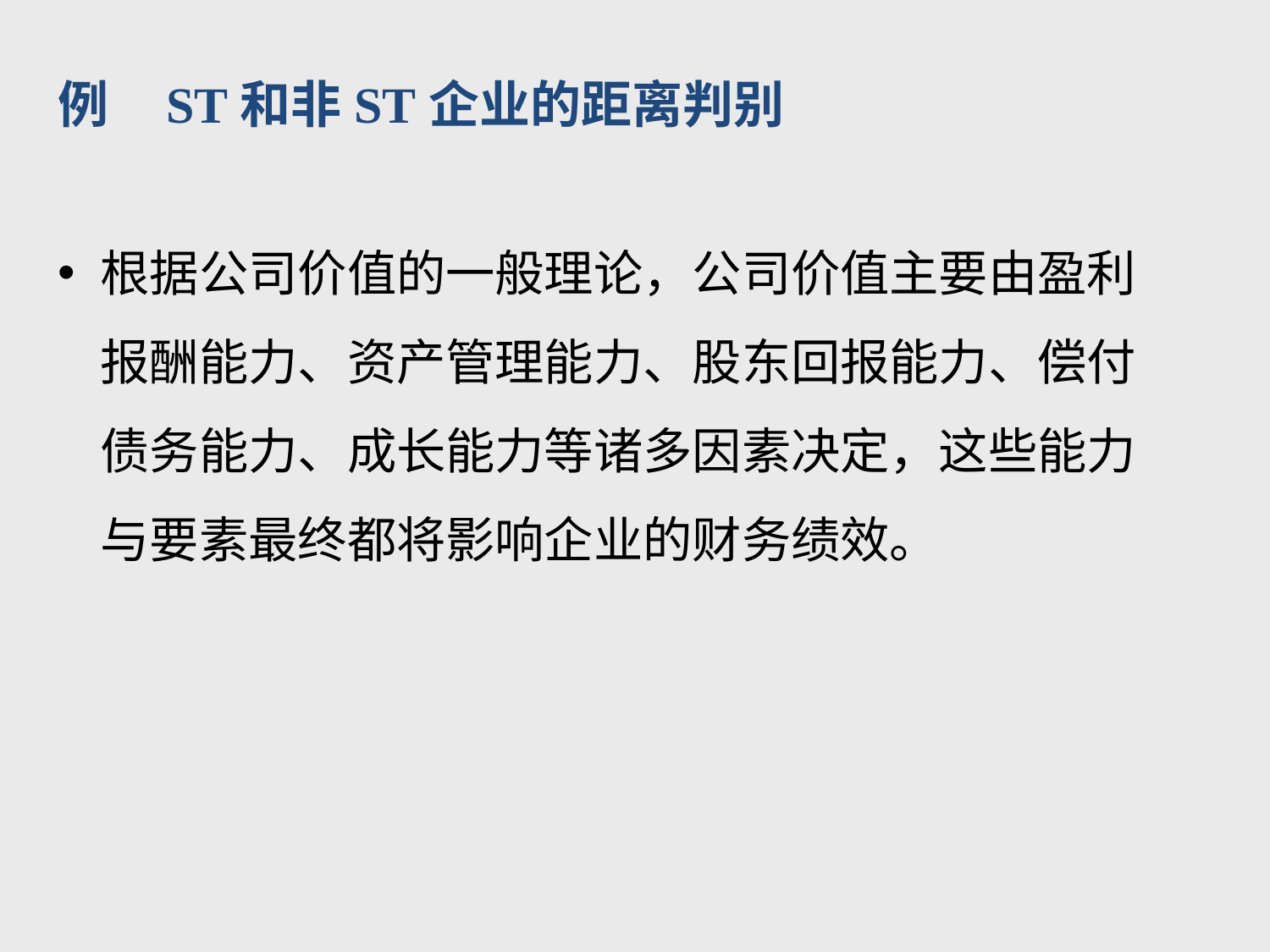

例    ST和非ST企业的距离判别

根据公司价值的一般理论，公司价值主要由盈利报酬能力、资产管理能力、股东回报能力、偿付债务能力、成长能力等诸多因素决定，这些能力与要素最终都将影响企业的财务绩效。